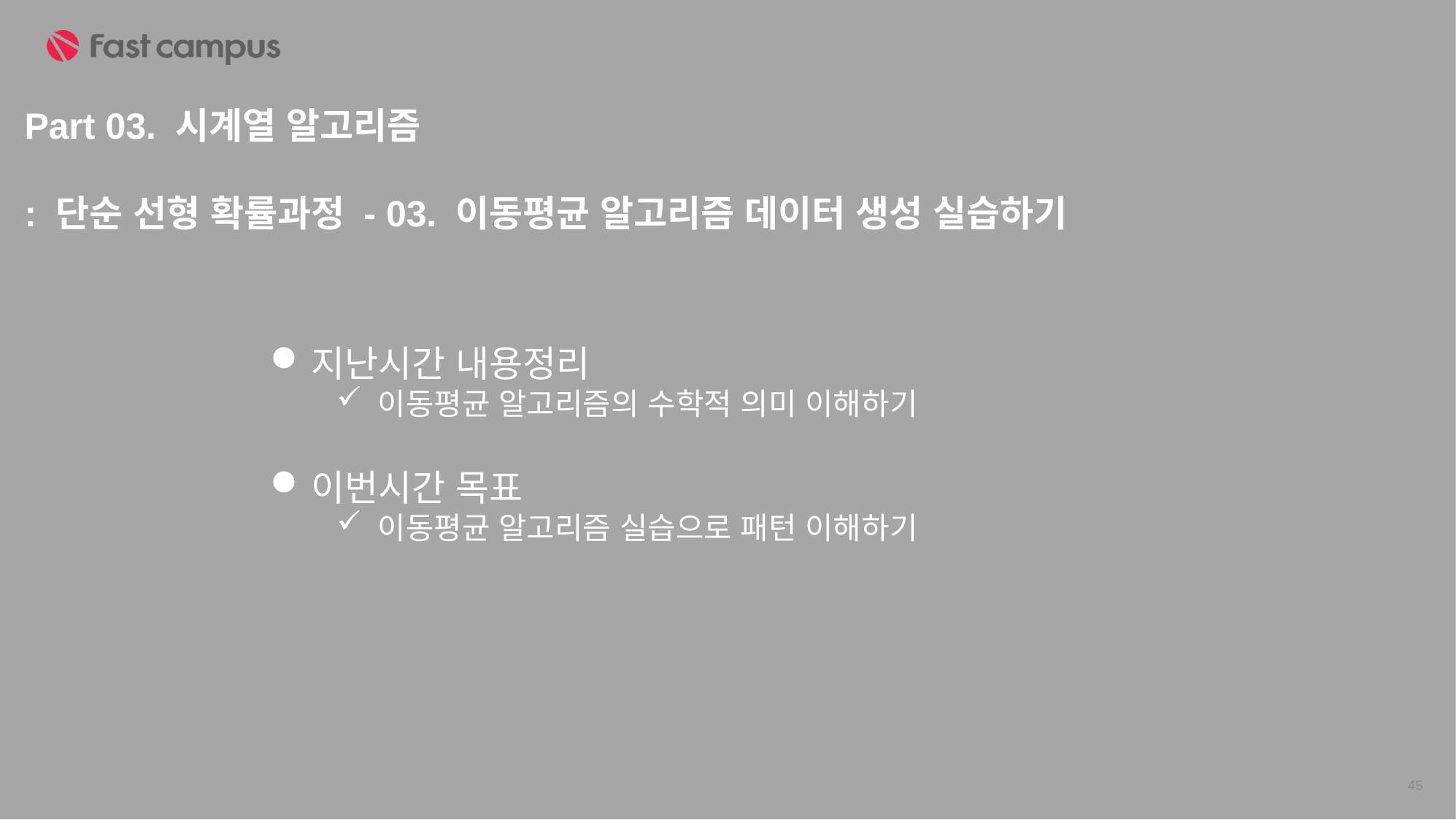

Part 03. 시계열 알고리즘

: 단순 선형 확률과정 - 03. 이동평균 알고리즘 데이터 생성 실습하기
지난시간 내용정리
이동평균 알고리즘의 수학적 의미 이해하기

이번시간 목표
이동평균 알고리즘 실습으로 패턴 이해하기
45